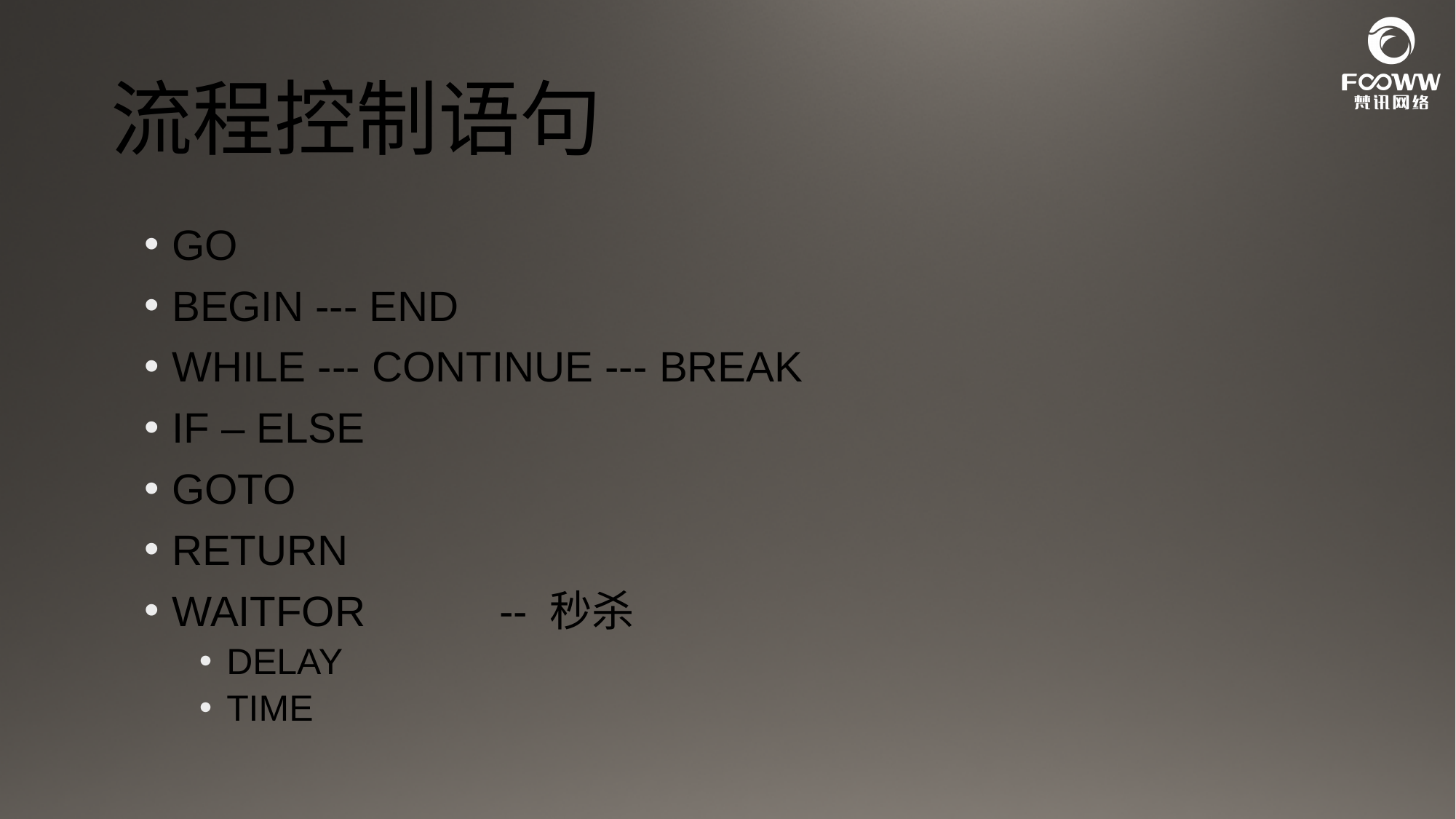

# 流程控制语句
GO
BEGIN --- END
WHILE --- CONTINUE --- BREAK
IF – ELSE
GOTO
RETURN
WAITFOR		-- 秒杀
DELAY
TIME